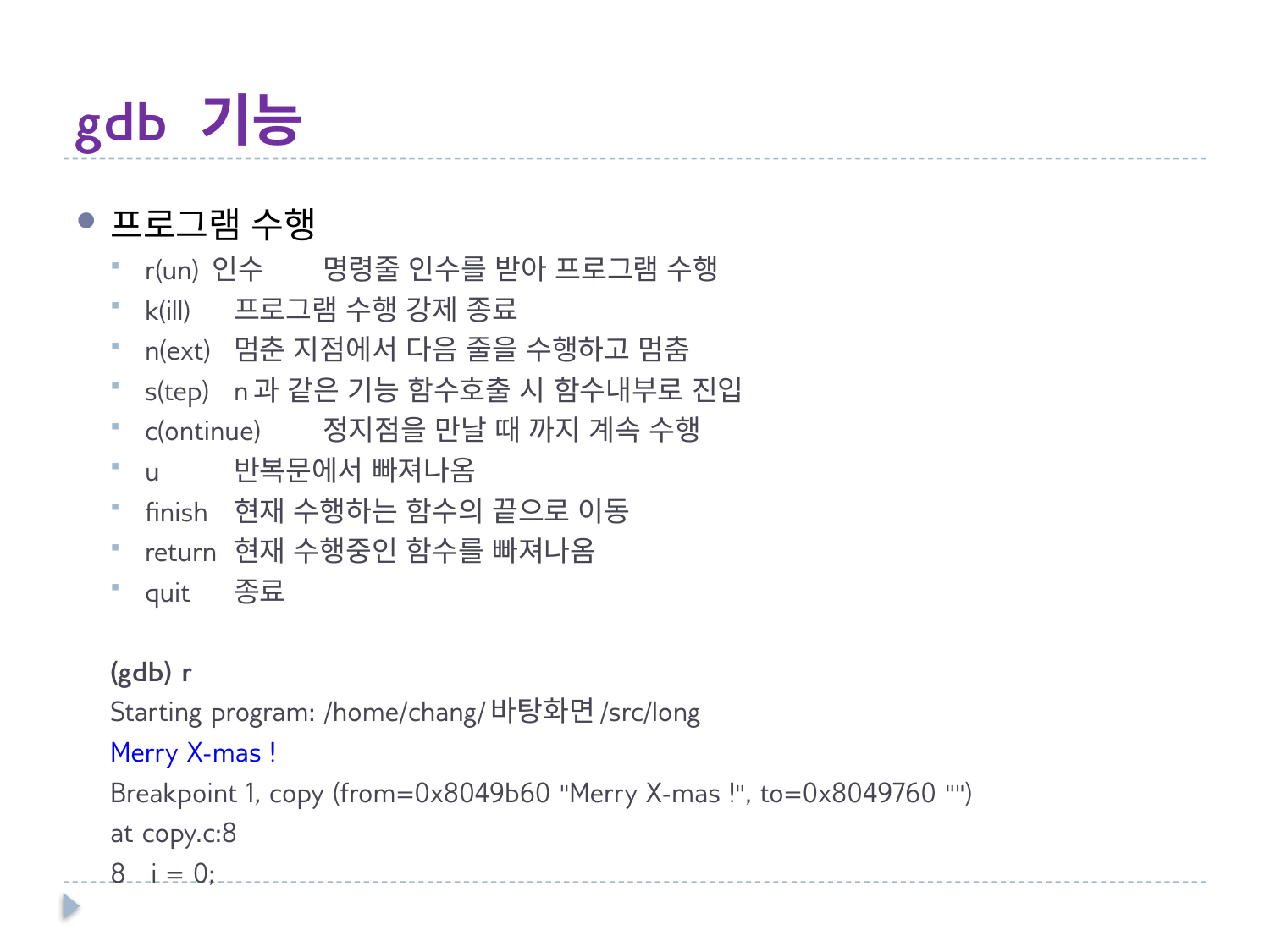

# gdb 기능
프로그램 수행
r(un) 인수 		명령줄 인수를 받아 프로그램 수행
k(ill)		프로그램 수행 강제 종료
n(ext) 		멈춘 지점에서 다음 줄을 수행하고 멈춤
s(tep) 		n과 같은 기능 함수호출 시 함수내부로 진입
c(ontinue) 		정지점을 만날 때 까지 계속 수행
u 			반복문에서 빠져나옴
finish 		현재 수행하는 함수의 끝으로 이동
return 		현재 수행중인 함수를 빠져나옴
quit		종료

(gdb) r
Starting program: /home/chang/바탕화면/src/long
Merry X-mas !
Breakpoint 1, copy (from=0x8049b60 "Merry X-mas !", to=0x8049760 "")
at copy.c:8
8   i = 0;